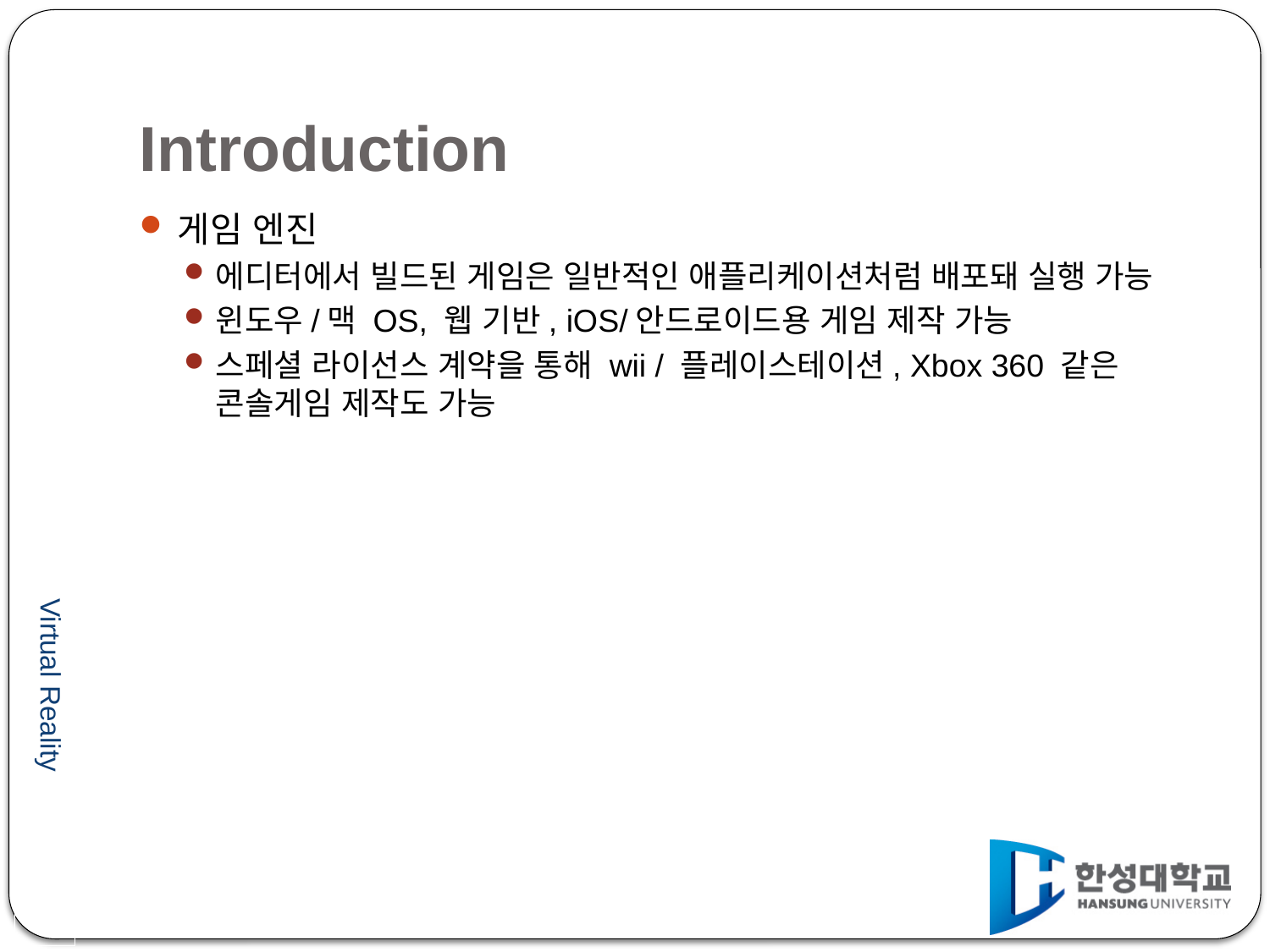

# Introduction
게임 엔진
에디터에서 빌드된 게임은 일반적인 애플리케이션처럼 배포돼 실행 가능
윈도우/맥 OS, 웹 기반, iOS/안드로이드용 게임 제작 가능
스페셜 라이선스 계약을 통해 wii / 플레이스테이션, Xbox 360 같은 콘솔게임 제작도 가능